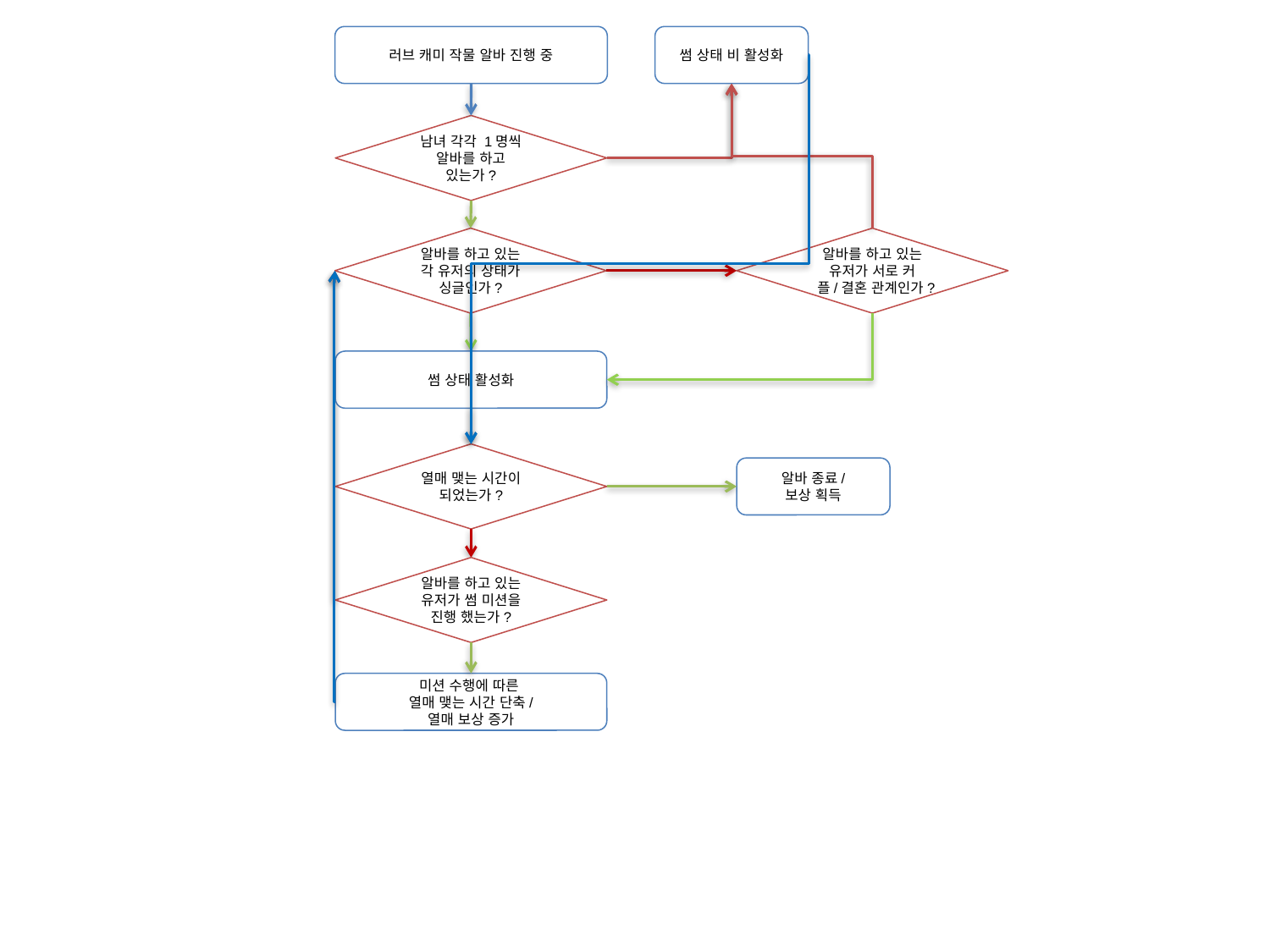

러브 캐미 작물 알바 진행 중
썸 상태 비 활성화
남녀 각각 1명씩 알바를 하고 있는가?
알바를 하고 있는 각 유저의 상태가 싱글인가?
알바를 하고 있는 유저가 서로 커플/결혼 관계인가?
썸 상태 활성화
열매 맺는 시간이 되었는가?
알바 종료/
보상 획득
알바를 하고 있는 유저가 썸 미션을 진행 했는가?
미션 수행에 따른
열매 맺는 시간 단축/
열매 보상 증가